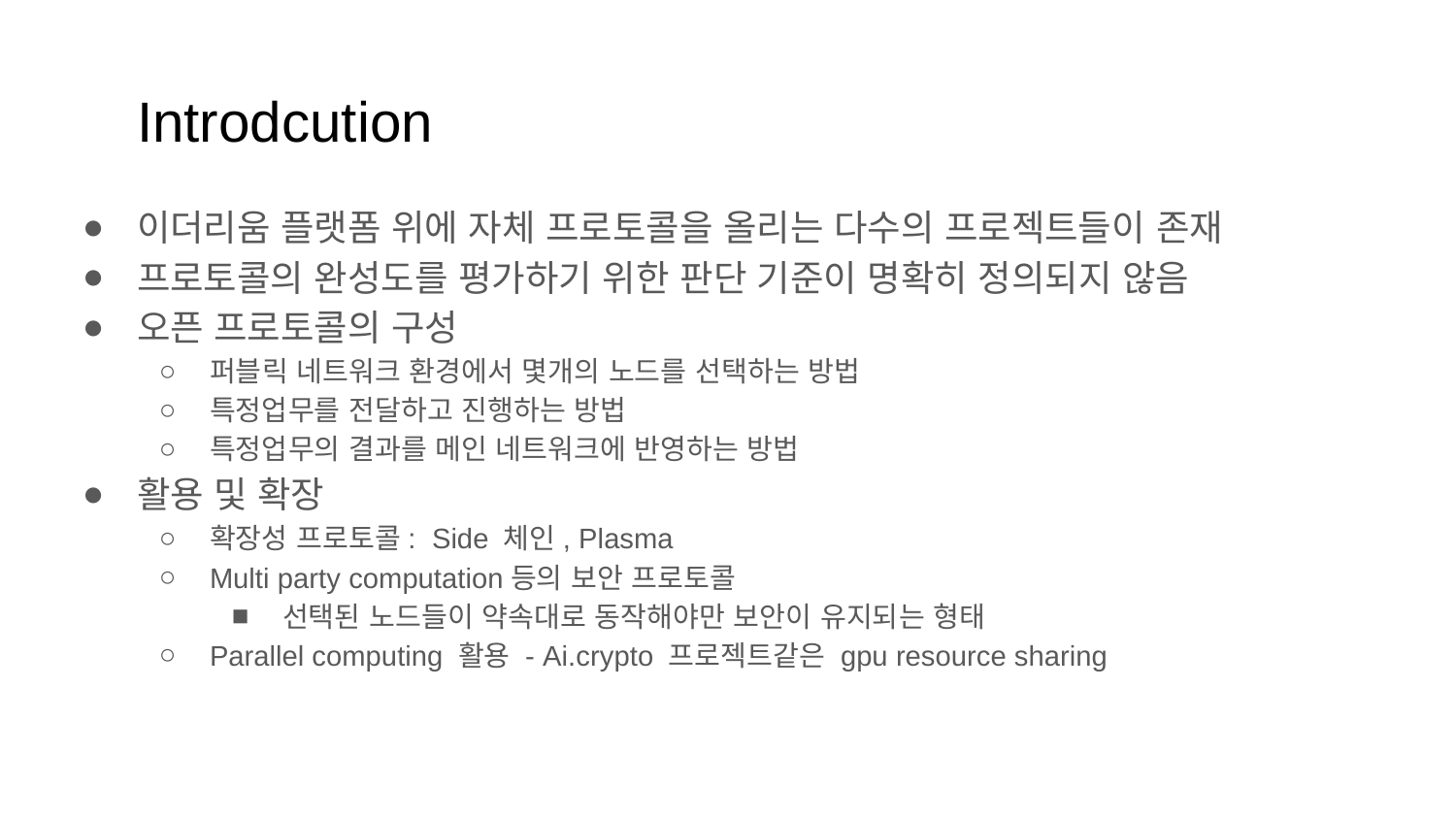

# Introdcution
이더리움 플랫폼 위에 자체 프로토콜을 올리는 다수의 프로젝트들이 존재
프로토콜의 완성도를 평가하기 위한 판단 기준이 명확히 정의되지 않음
오픈 프로토콜의 구성
퍼블릭 네트워크 환경에서 몇개의 노드를 선택하는 방법
특정업무를 전달하고 진행하는 방법
특정업무의 결과를 메인 네트워크에 반영하는 방법
활용 및 확장
확장성 프로토콜:  Side 체인, Plasma
Multi party computation등의 보안 프로토콜
선택된 노드들이 약속대로 동작해야만 보안이 유지되는 형태
Parallel computing 활용 - Ai.crypto 프로젝트같은 gpu resource sharing